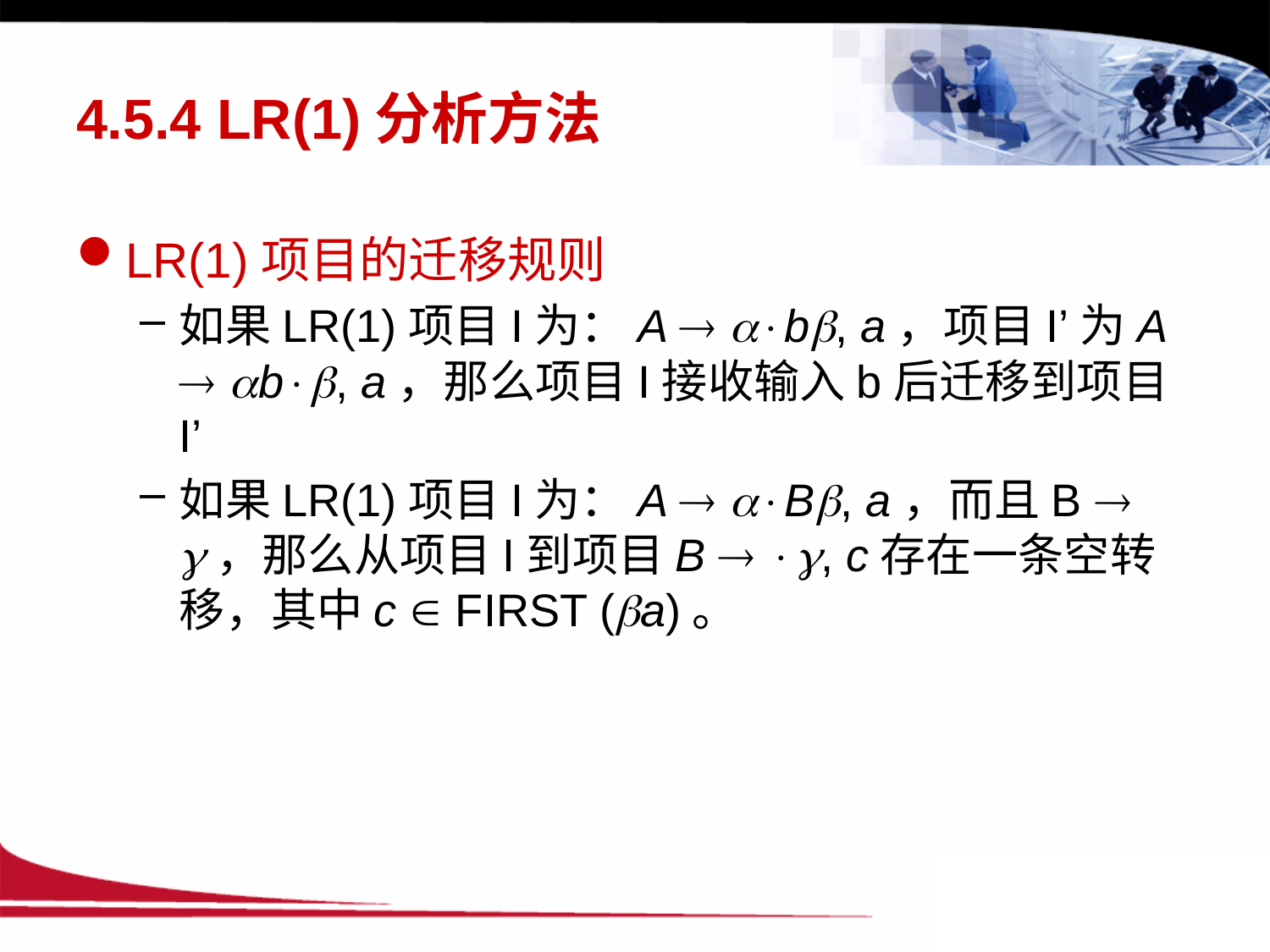

# 4.5.4 LR(1)分析方法
LR(1)项目的迁移规则
如果LR(1)项目I为：A → α⋅bβ, a，项目I’为A → αb⋅β, a，那么项目I接收输入b后迁移到项目I’
如果LR(1)项目I为：A → α⋅Bβ, a，而且B → γ，那么从项目I到项目B → ⋅γ, c存在一条空转移，其中c ∈ FIRST (βa)。